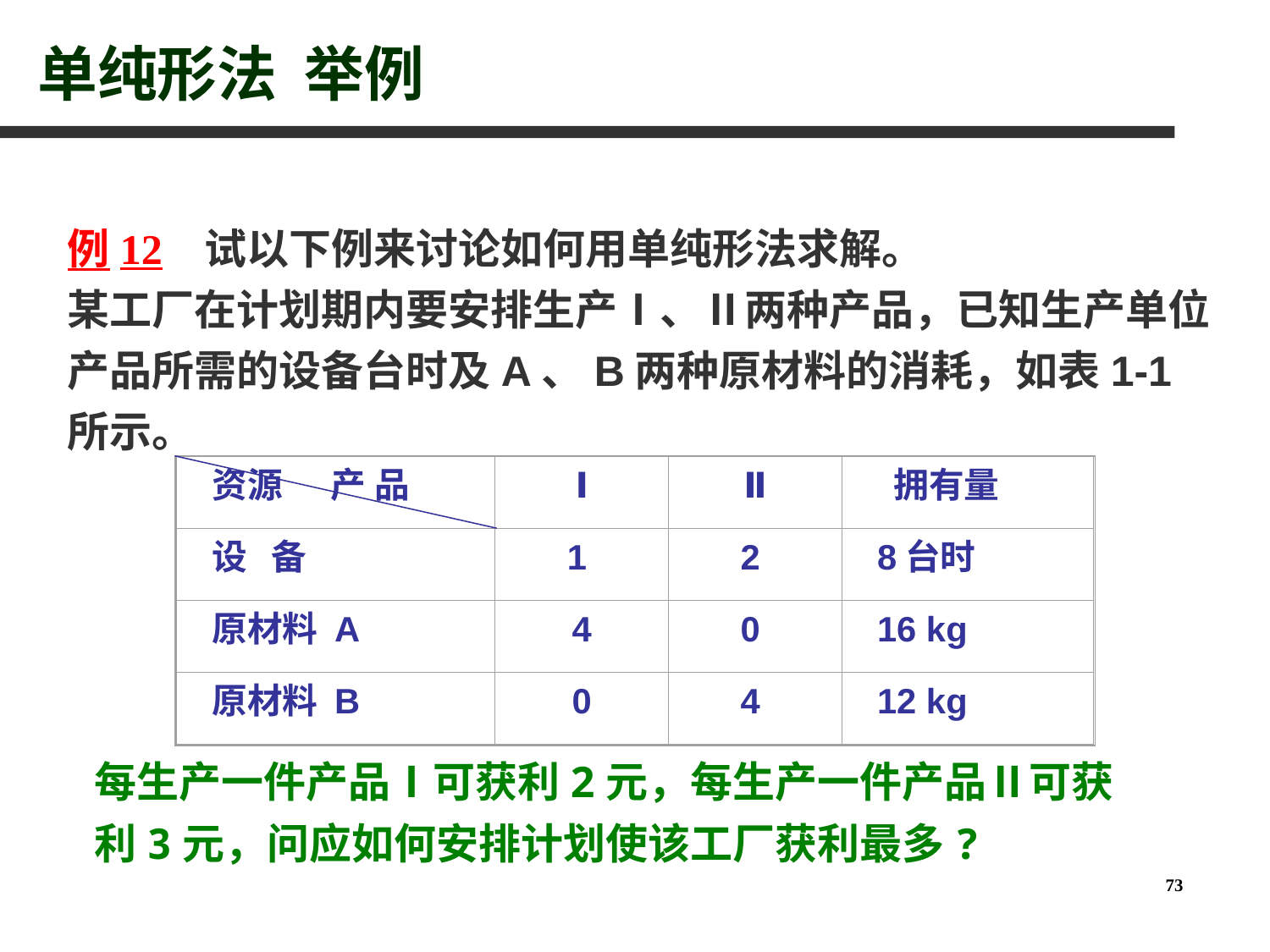

# 单纯形法  举例
例12   试以下例来讨论如何用单纯形法求解。
某工厂在计划期内要安排生产Ⅰ、Ⅱ两种产品，已知生产单位产品所需的设备台时及A、B两种原材料的消耗，如表1-1所示。

资源      产 品

Ⅰ

Ⅱ

 拥有量

设   备

1

2

8台时

原材料 A

4

0

16 kg

原材料 B

0

4

12 kg

每生产一件产品Ⅰ可获利2元，每生产一件产品Ⅱ可获利3元，问应如何安排计划使该工厂获利最多?
73